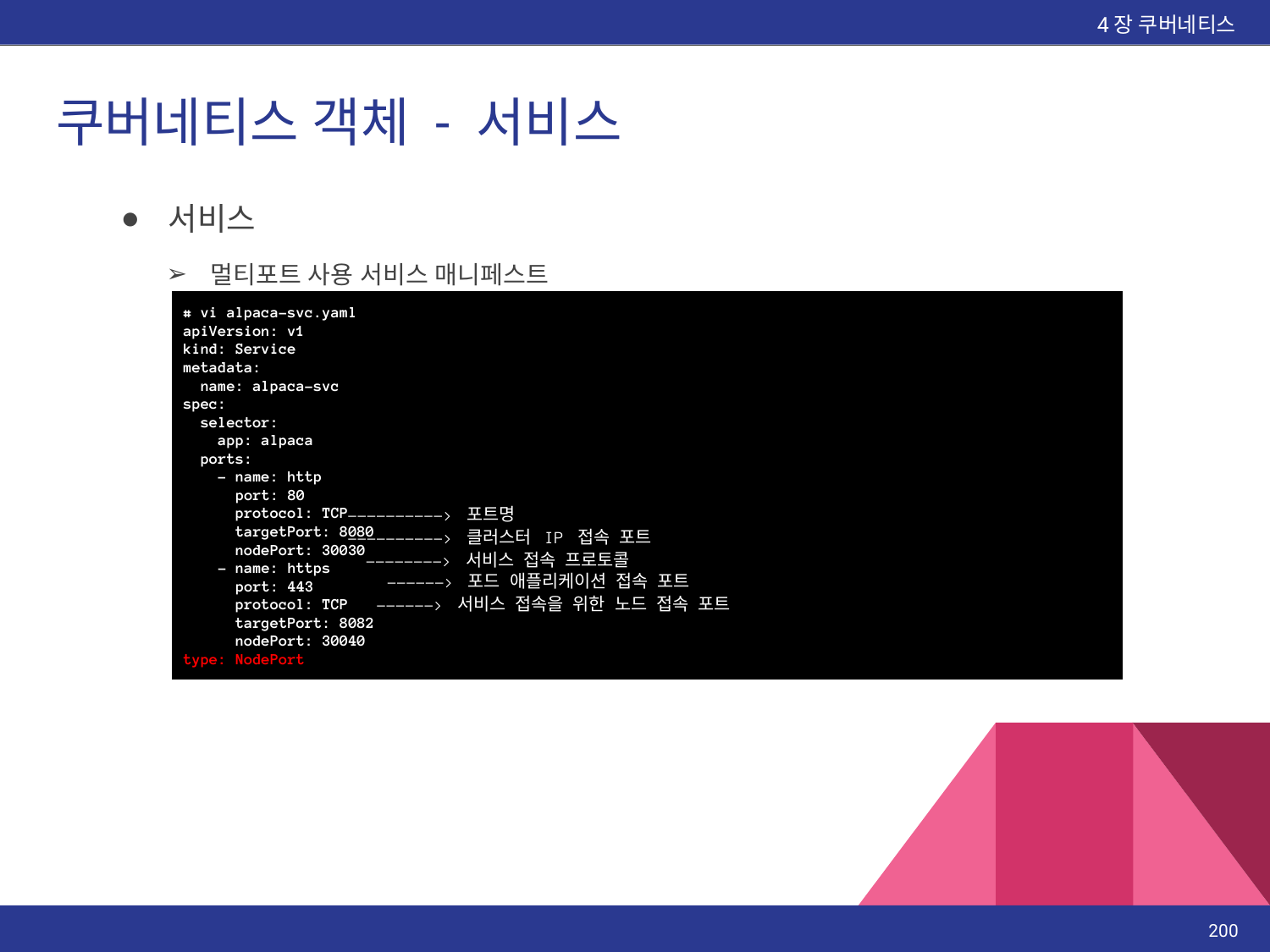

4장 쿠버네티스

# 쿠버네티스 객체 - 서비스
서비스
멀티포트 사용 서비스 매니페스트
| # vi alpaca-svc.yaml apiVersion: v1 kind: Service metadata: name: alpaca-svc spec: selector: app: alpaca ports: - name: http port: 80 protocol: TCP targetPort: 8080 nodePort: 30030 - name: https port: 443 protocol: TCP targetPort: 8082 nodePort: 30040 type: NodePort |
| --- |
----------> 포트명
----------> 클러스터 IP 접속 포트
--------> 서비스 접속 프로토콜
------> 포드 애플리케이션 접속 포트
------> 서비스 접속을 위한 노드 접속 포트
200